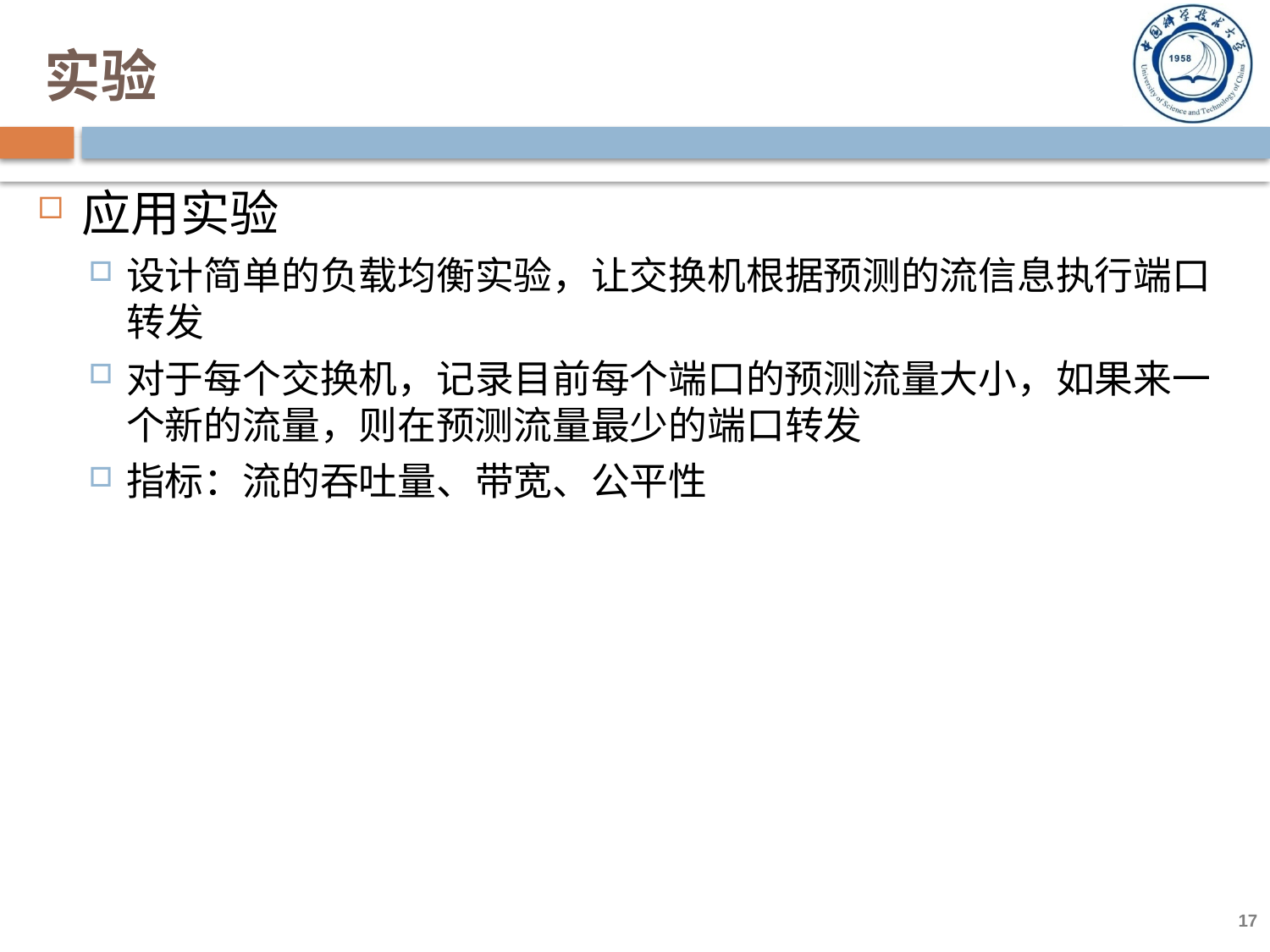

# 实验
应用实验
设计简单的负载均衡实验，让交换机根据预测的流信息执行端口转发
对于每个交换机，记录目前每个端口的预测流量大小，如果来一个新的流量，则在预测流量最少的端口转发
指标：流的吞吐量、带宽、公平性

17